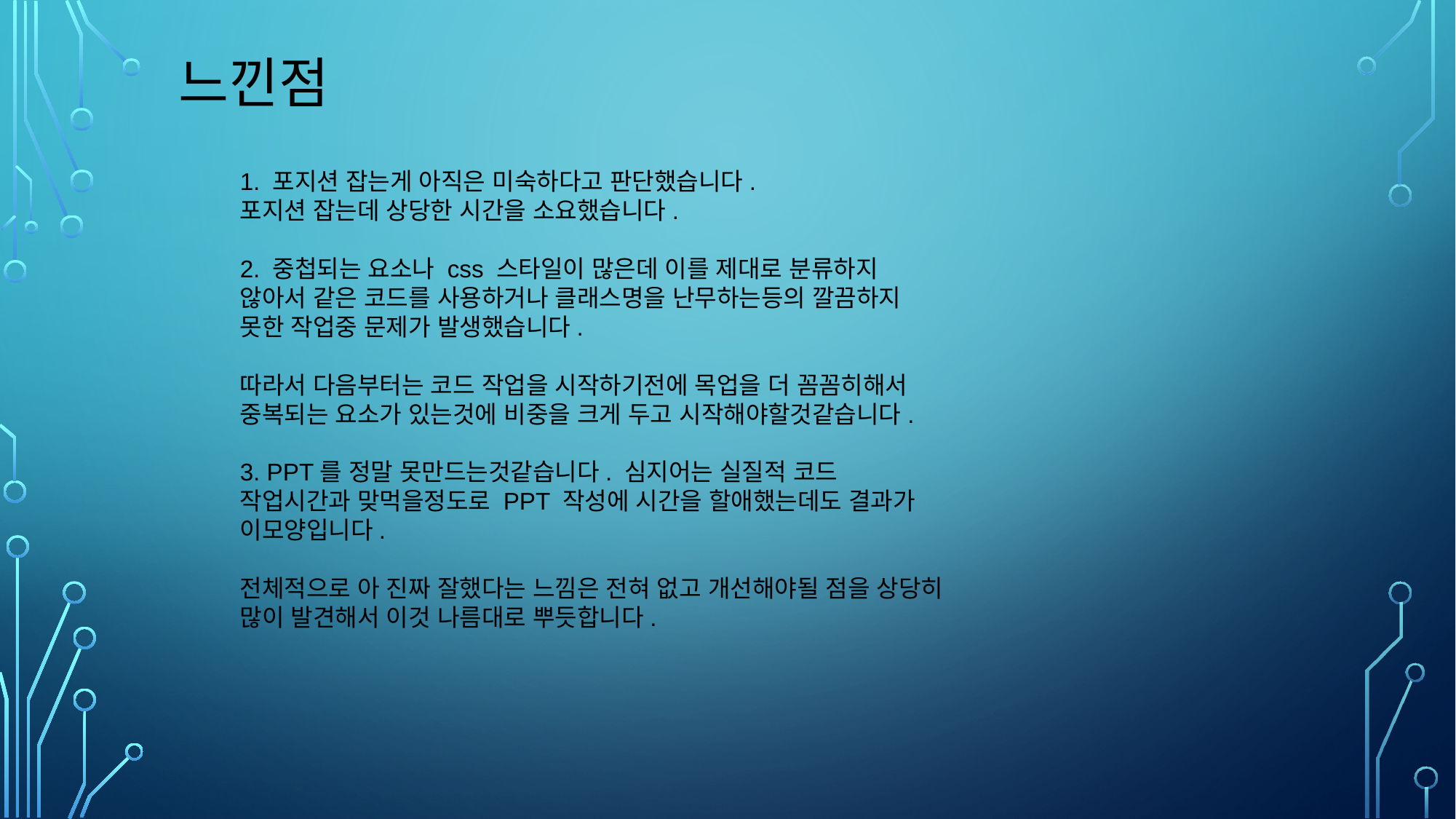

# 느낀점
1. 포지션 잡는게 아직은 미숙하다고 판단했습니다.
포지션 잡는데 상당한 시간을 소요했습니다.

2. 중첩되는 요소나 css 스타일이 많은데 이를 제대로 분류하지 않아서 같은 코드를 사용하거나 클래스명을 난무하는등의 깔끔하지 못한 작업중 문제가 발생했습니다.

따라서 다음부터는 코드 작업을 시작하기전에 목업을 더 꼼꼼히해서 중복되는 요소가 있는것에 비중을 크게 두고 시작해야할것같습니다.

3. PPT를 정말 못만드는것같습니다. 심지어는 실질적 코드 작업시간과 맞먹을정도로 PPT 작성에 시간을 할애했는데도 결과가 이모양입니다.

전체적으로 아 진짜 잘했다는 느낌은 전혀 없고 개선해야될 점을 상당히 많이 발견해서 이것 나름대로 뿌듯합니다.